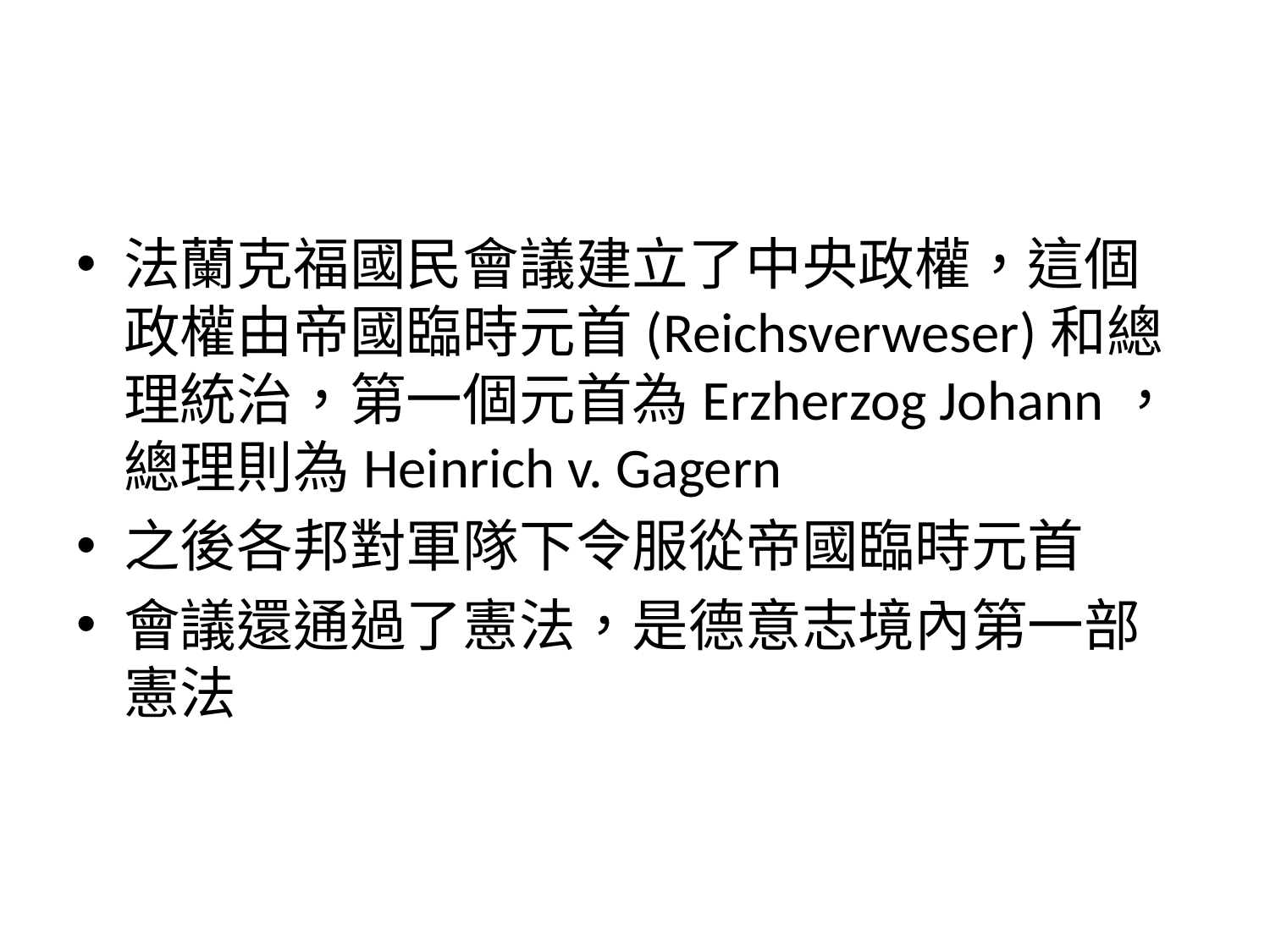

#
法蘭克福國民會議建立了中央政權，這個政權由帝國臨時元首(Reichsverweser)和總理統治，第一個元首為Erzherzog Johann，總理則為Heinrich v. Gagern
之後各邦對軍隊下令服從帝國臨時元首
會議還通過了憲法，是德意志境內第一部憲法